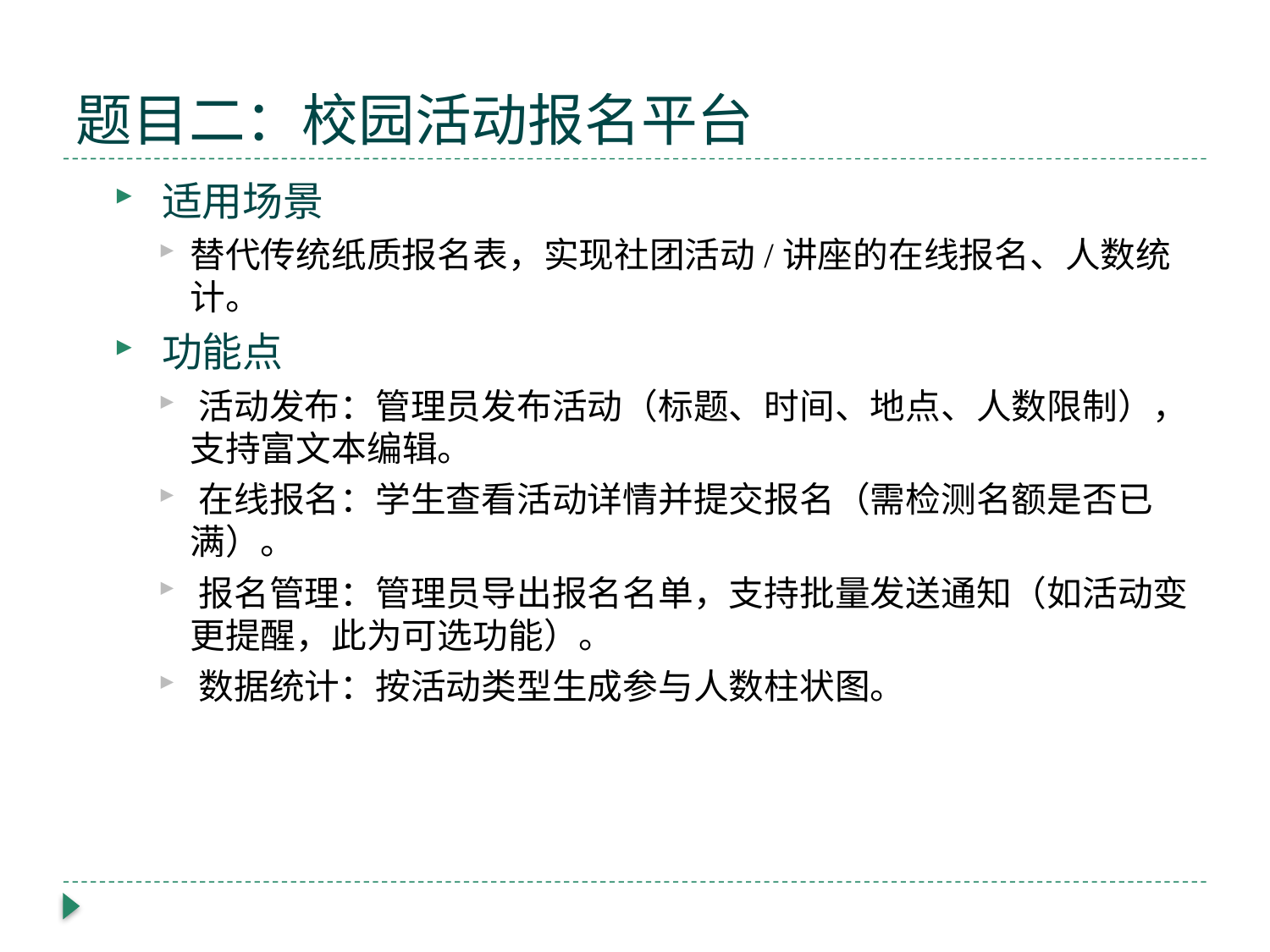

# 题目二：校园活动报名平台
​​适用场景​​
替代传统纸质报名表，实现社团活动/讲座的在线报名、人数统计。
​​功能点​​
​​活动发布​​：管理员发布活动（标题、时间、地点、人数限制），支持富文本编辑。
​​在线报名​​：学生查看活动详情并提交报名（需检测名额是否已满）。
​​报名管理​​：管理员导出报名名单，支持批量发送通知（如活动变更提醒，此为可选功能）。
​​数据统计​​：按活动类型生成参与人数柱状图。